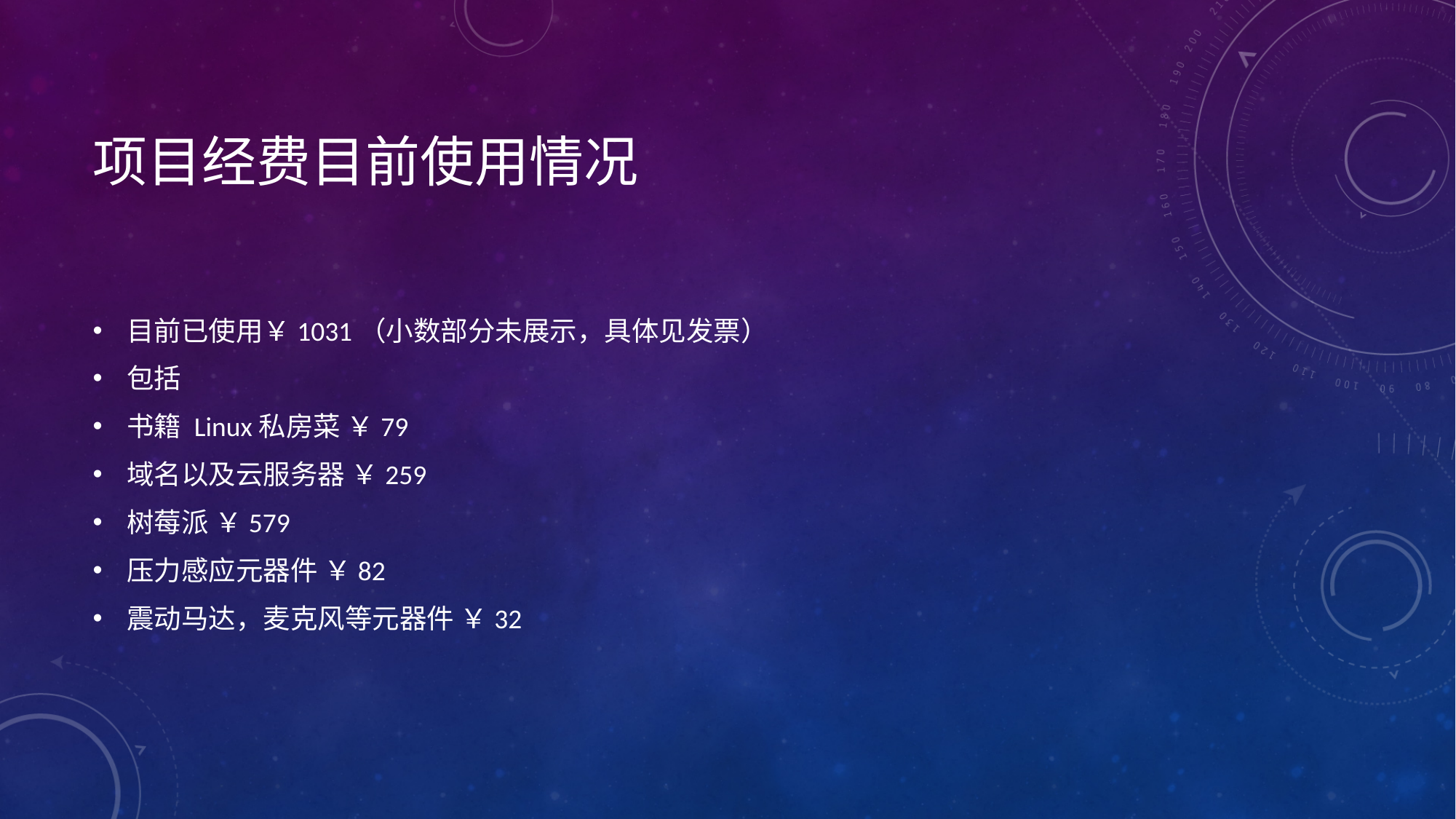

# 项目经费目前使用情况
目前已使用￥1031（小数部分未展示，具体见发票）
包括
书籍 Linux私房菜 ￥79
域名以及云服务器 ￥259
树莓派 ￥579
压力感应元器件 ￥82
震动马达，麦克风等元器件 ￥32